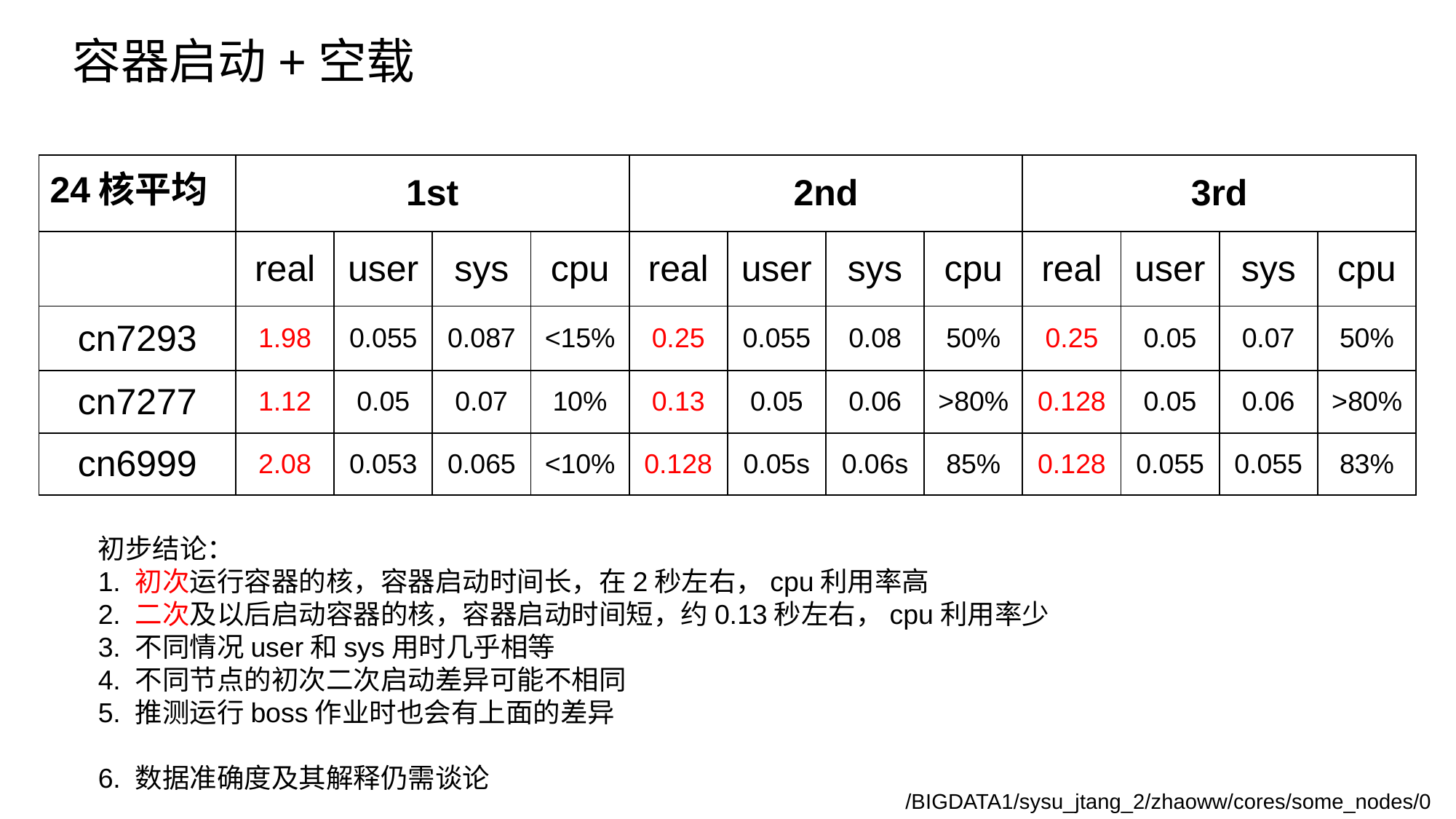

容器启动+空载
| 24核平均 | 1st |  |  |  | 2nd |  |  |  | 3rd |  |  |  |
| --- | --- | --- | --- | --- | --- | --- | --- | --- | --- | --- | --- | --- |
|  | real | user | sys | cpu | real | user | sys | cpu | real | user | sys | cpu |
| cn7293 | 1.98 | 0.055 | 0.087 | <15% | 0.25 | 0.055 | 0.08 | 50% | 0.25 | 0.05 | 0.07 | 50% |
| cn7277 | 1.12 | 0.05 | 0.07 | 10% | 0.13 | 0.05 | 0.06 | >80% | 0.128 | 0.05 | 0.06 | >80% |
| cn6999 | 2.08 | 0.053 | 0.065 | <10% | 0.128 | 0.05s | 0.06s | 85% | 0.128 | 0.055 | 0.055 | 83% |
初步结论：
1. 初次运行容器的核，容器启动时间长，在2秒左右，cpu利用率高
2. 二次及以后启动容器的核，容器启动时间短，约0.13秒左右，cpu利用率少
3. 不同情况user和sys用时几乎相等
4. 不同节点的初次二次启动差异可能不相同
5. 推测运行boss作业时也会有上面的差异

6. 数据准确度及其解释仍需谈论
/BIGDATA1/sysu_jtang_2/zhaoww/cores/some_nodes/0